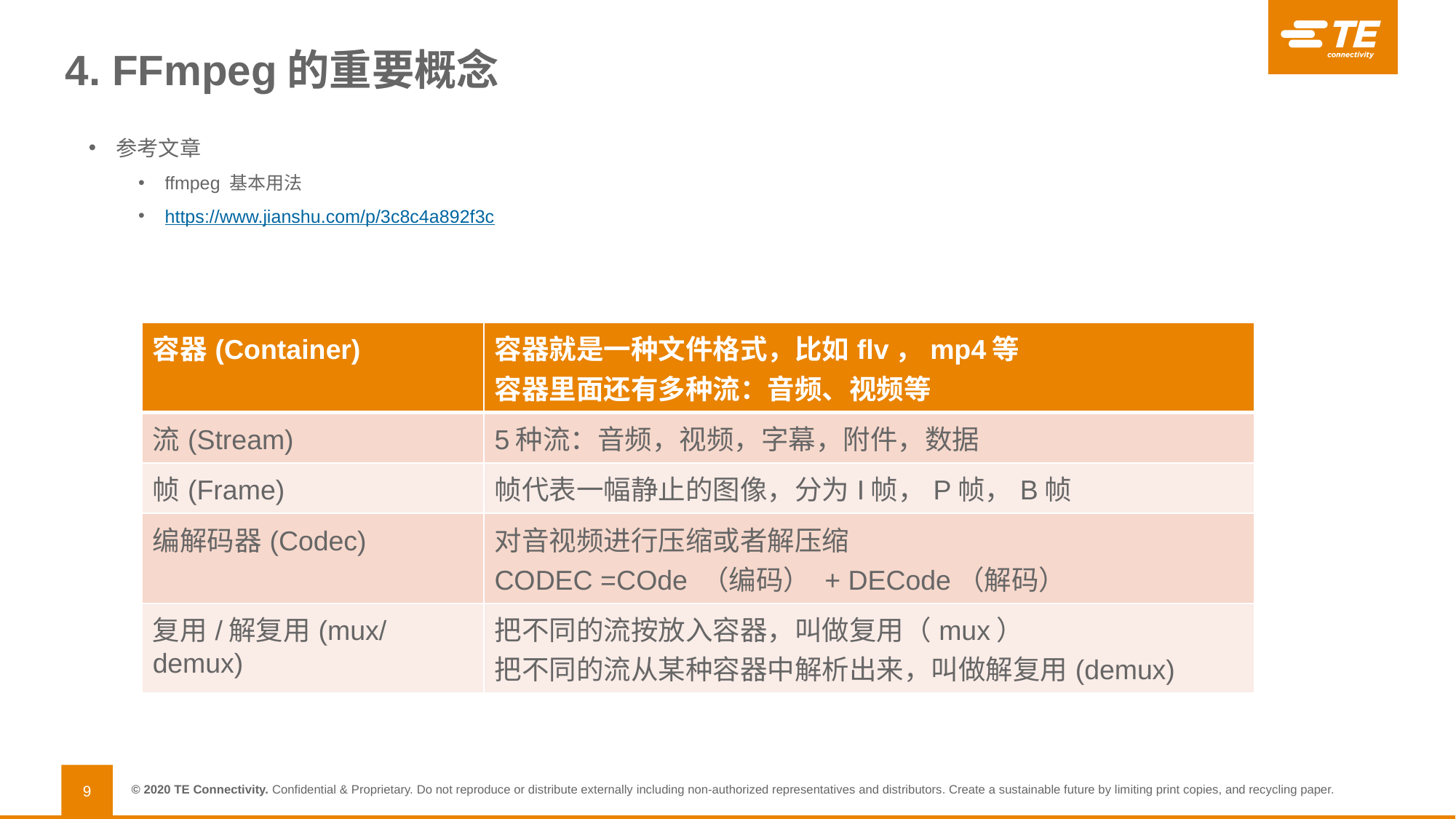

# 4. FFmpeg的重要概念
参考文章
ffmpeg 基本用法
https://www.jianshu.com/p/3c8c4a892f3c

| 容器(Container) | 容器就是一种文件格式，比如flv，mp4等 容器里面还有多种流：音频、视频等 |
| --- | --- |
| 流(Stream) | 5种流：音频，视频，字幕，附件，数据 |
| 帧(Frame) | 帧代表一幅静止的图像，分为I帧，P帧，B帧 |
| 编解码器(Codec) | 对音视频进行压缩或者解压缩 CODEC =COde （编码） + DECode（解码） |
| 复用/解复用(mux/demux) | 把不同的流按放入容器，叫做复用（mux） 把不同的流从某种容器中解析出来，叫做解复用(demux) |
9